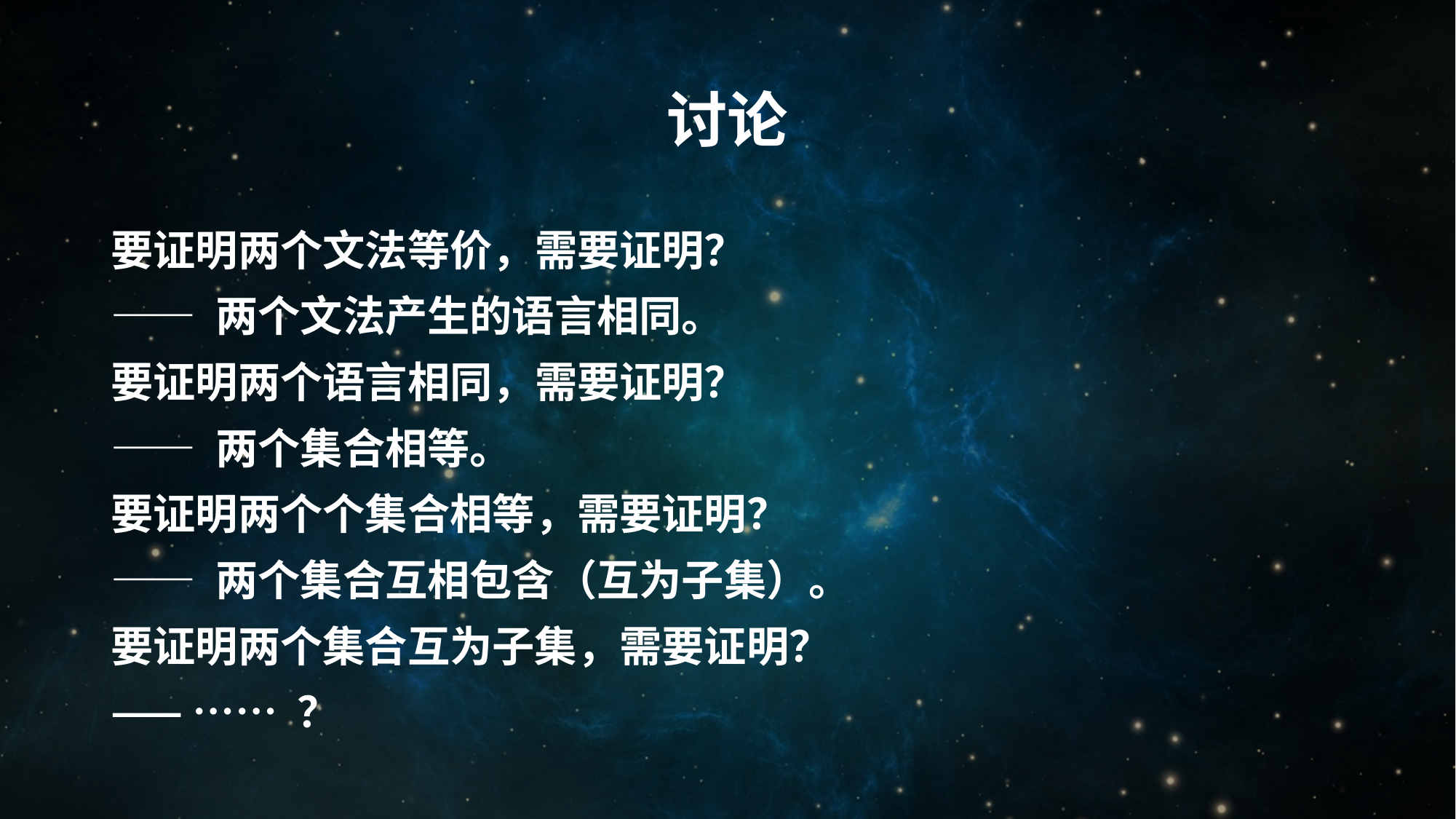

# 讨论
要证明两个文法等价，需要证明？
—— 两个文法产生的语言相同。
要证明两个语言相同，需要证明？
—— 两个集合相等。
要证明两个个集合相等，需要证明？
—— 两个集合互相包含（互为子集）。
要证明两个集合互为子集，需要证明？
—— …… ？